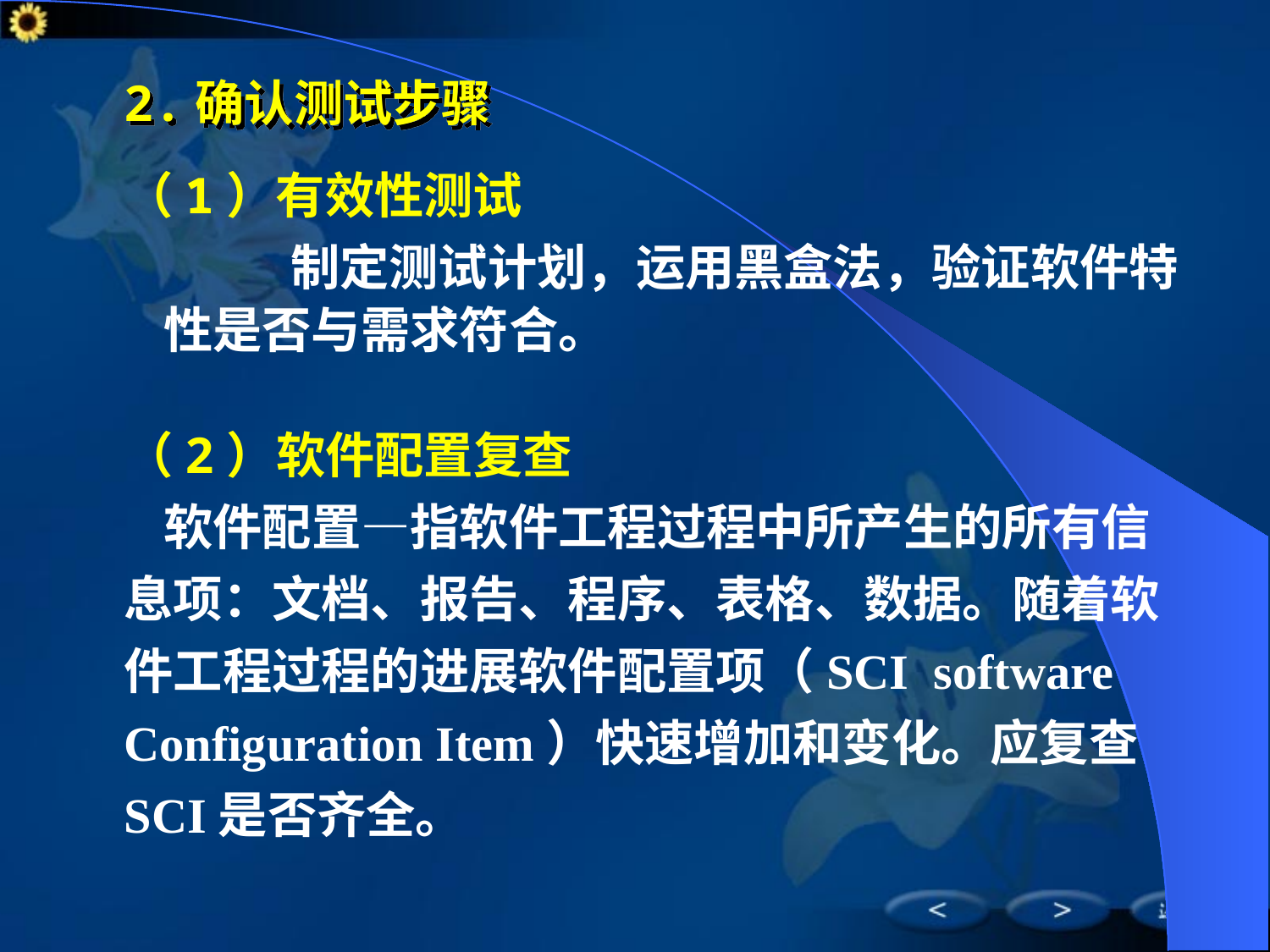

# 2.确认测试步骤
（1）有效性测试
		制定测试计划，运用黑盒法，验证软件特性是否与需求符合。
（2）软件配置复查
	软件配置—指软件工程过程中所产生的所有信
息项：文档、报告、程序、表格、数据。随着软
件工程过程的进展软件配置项（SCI  software
Configuration Item）快速增加和变化。应复查
SCI是否齐全。